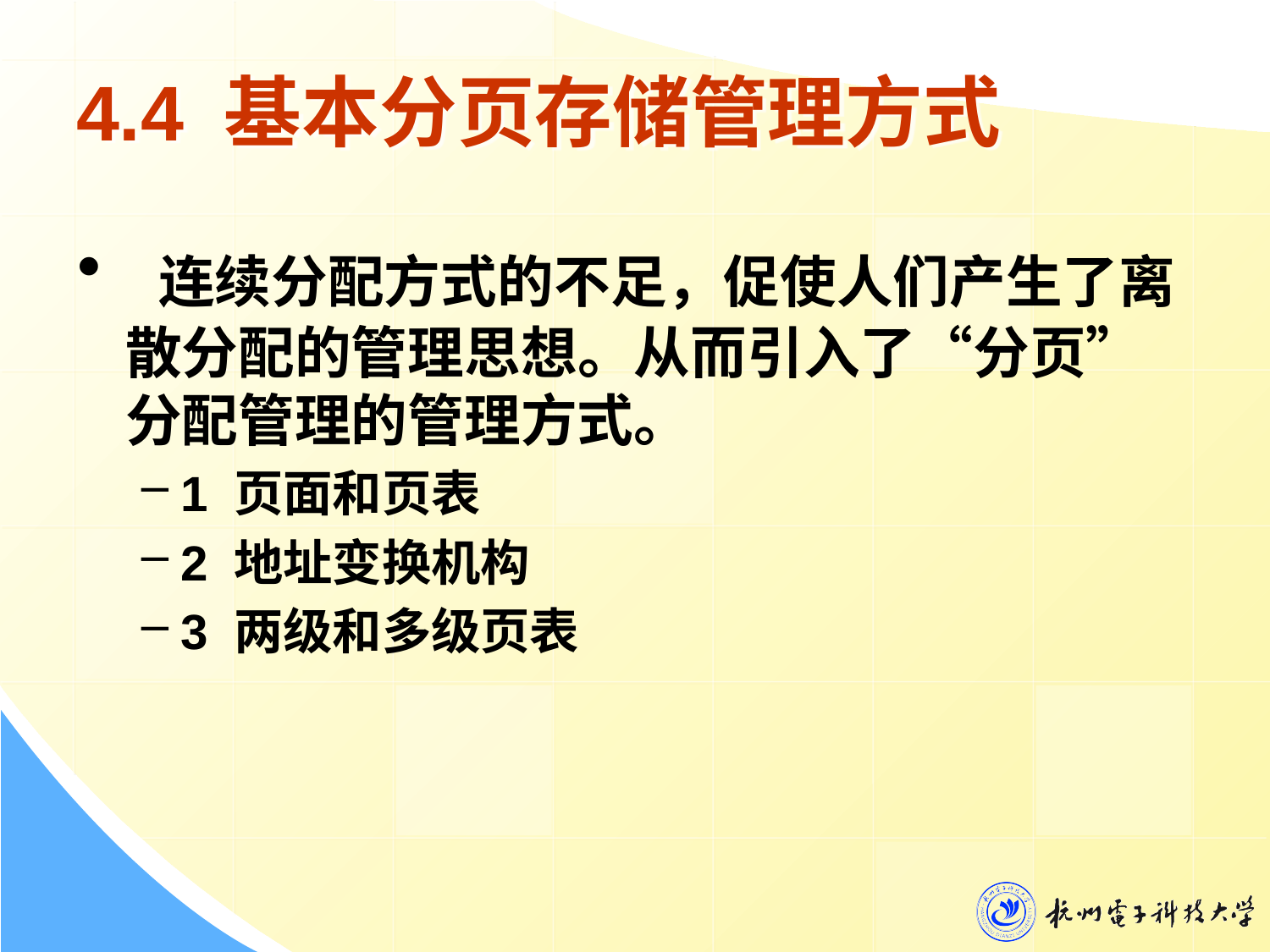

# 4.4 基本分页存储管理方式
 连续分配方式的不足，促使人们产生了离散分配的管理思想。从而引入了“分页”分配管理的管理方式。
1 页面和页表
2 地址变换机构
3 两级和多级页表